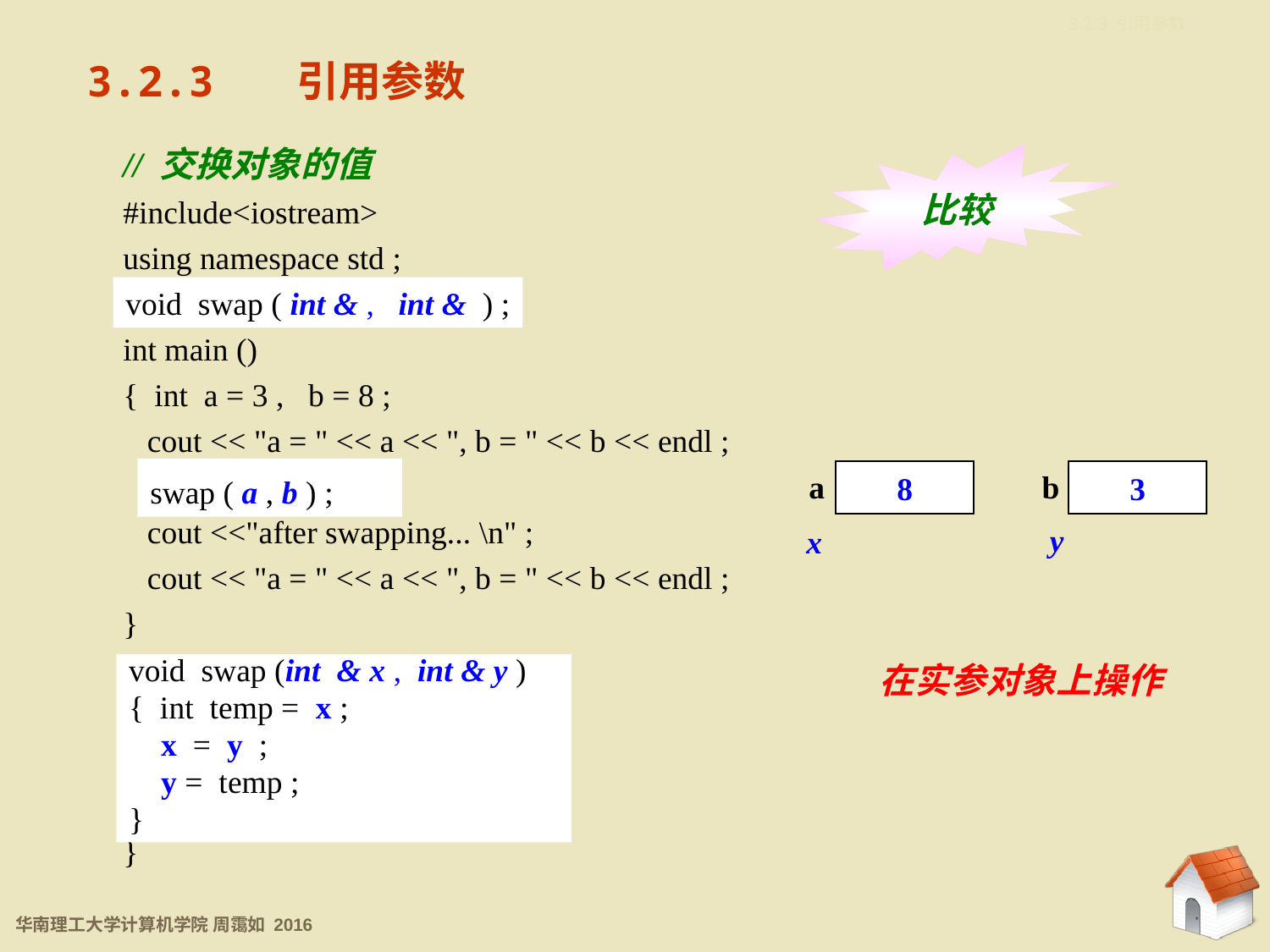

3.2.3 引用参数
3.2.3	 引用参数
// 交换对象的值
#include<iostream>
using namespace std ;
void  swap ( int * ,   int *  ) ;
int main ()
{  int  a = 3 ,   b = 8 ;
   cout << "a = " << a << ", b = " << b << endl ;
   swap ( &a , &b ) ;
   cout <<"after swapping... \n" ;
   cout << "a = " << a << ", b = " << b << endl ;
}
void  swap ( int  * x ,  int * y )
{  int  temp = * x ;
   * x  =  * y  ;
   * y =  temp ;
}
比较
void  swap ( int & ,   int &  ) ;
swap ( a , b ) ;
a
8
b
3
y
x
在实参对象上操作
void  swap (int  & x ,  int & y )
{  int  temp =  x ;
    x  =  y  ;
    y =  temp ;
}